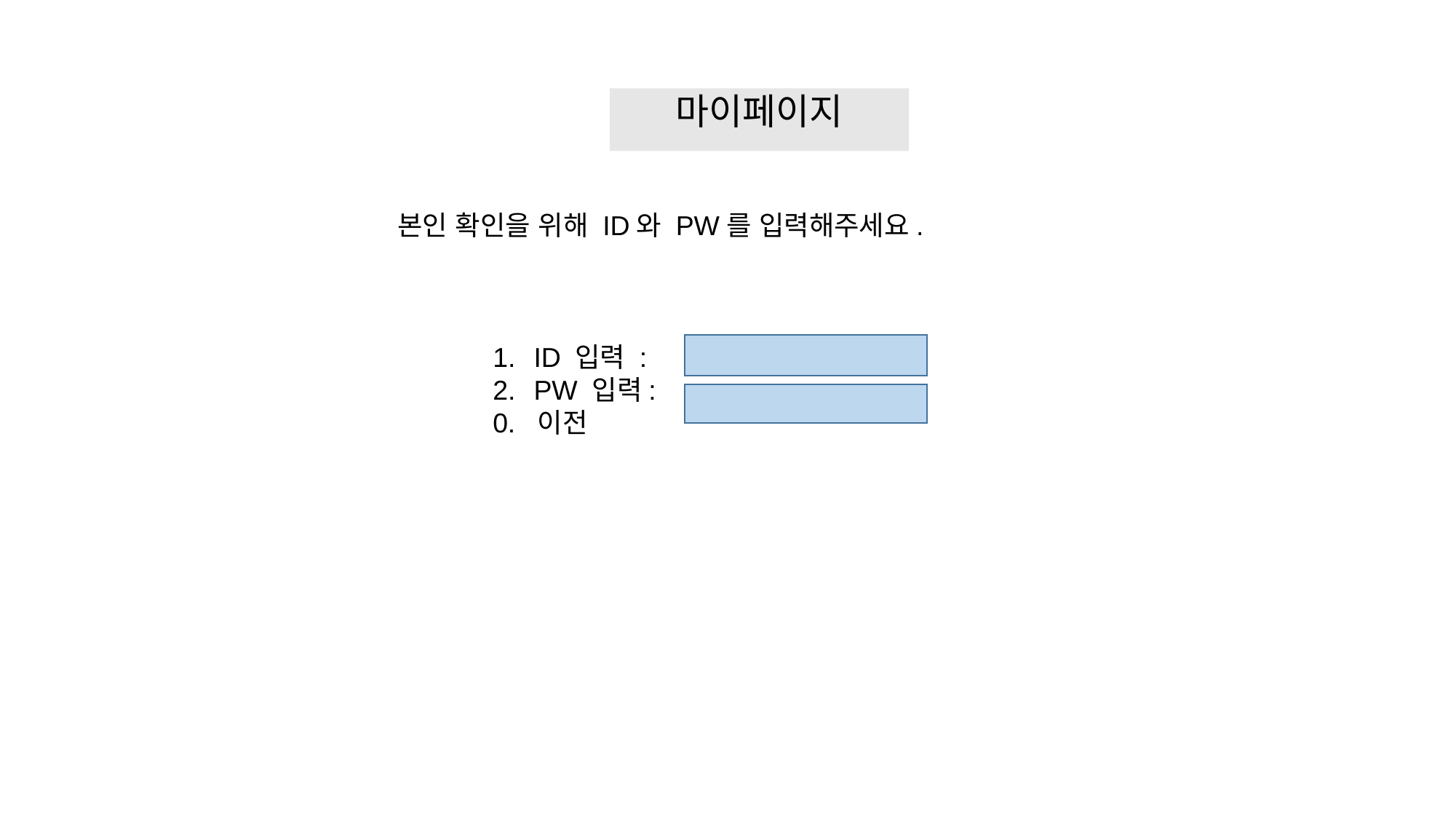

정보 조회 수정 탈퇴 전에 ID PW 재확인
마이페이지
본인 확인을 위해 ID와 PW를 입력해주세요.

ID 입력 :
PW 입력:
0.  이전